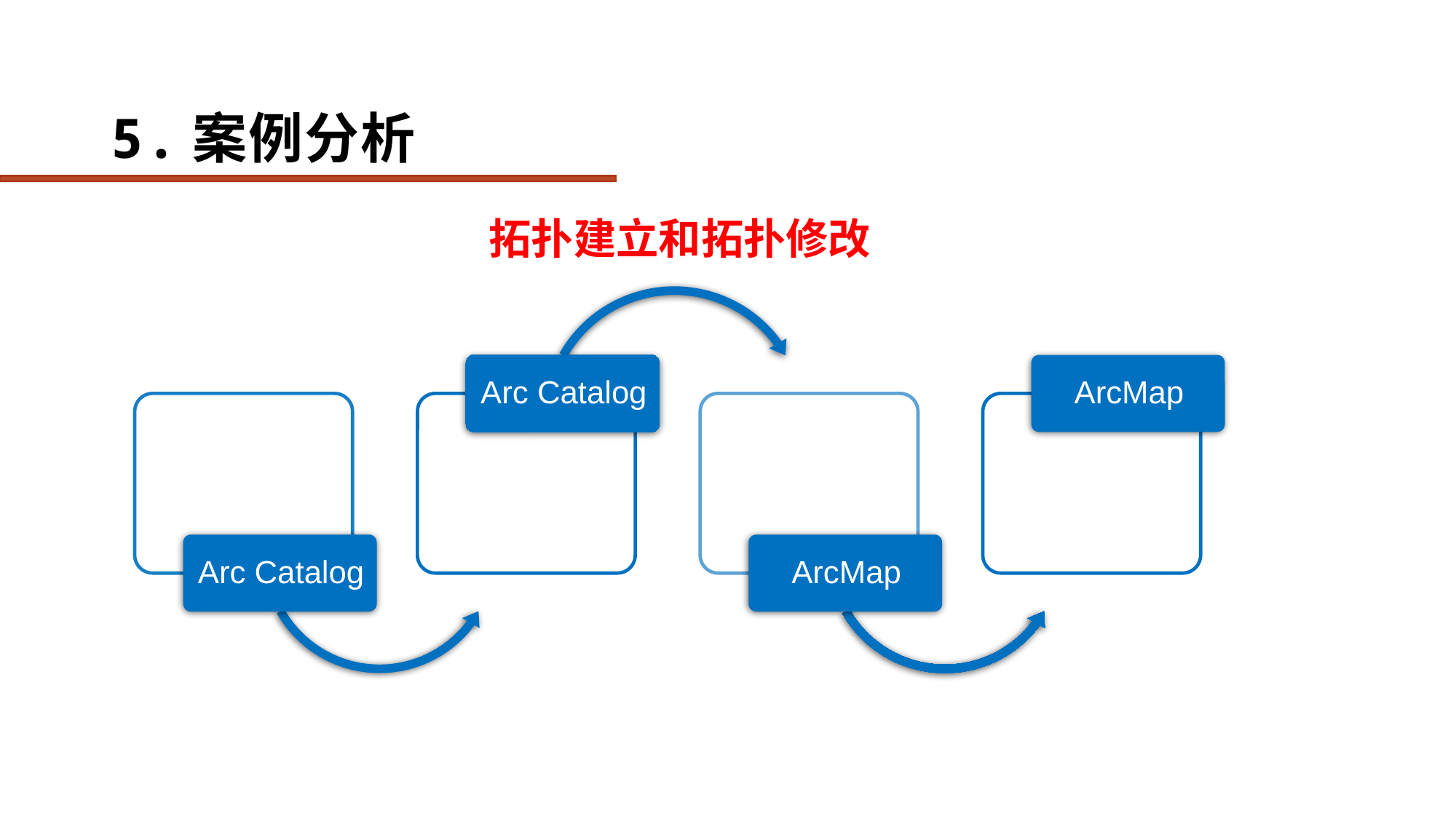

# 5.案例分析
拓扑建立和拓扑修改
创建Geodatabase
要素数据集
导入数据
Arc Catalog
创建拓扑
添加拓扑规则
拓扑参数

Arc Catalog
拓扑检查
验证
ArcMap

修改拓扑错误
校验

ArcMap